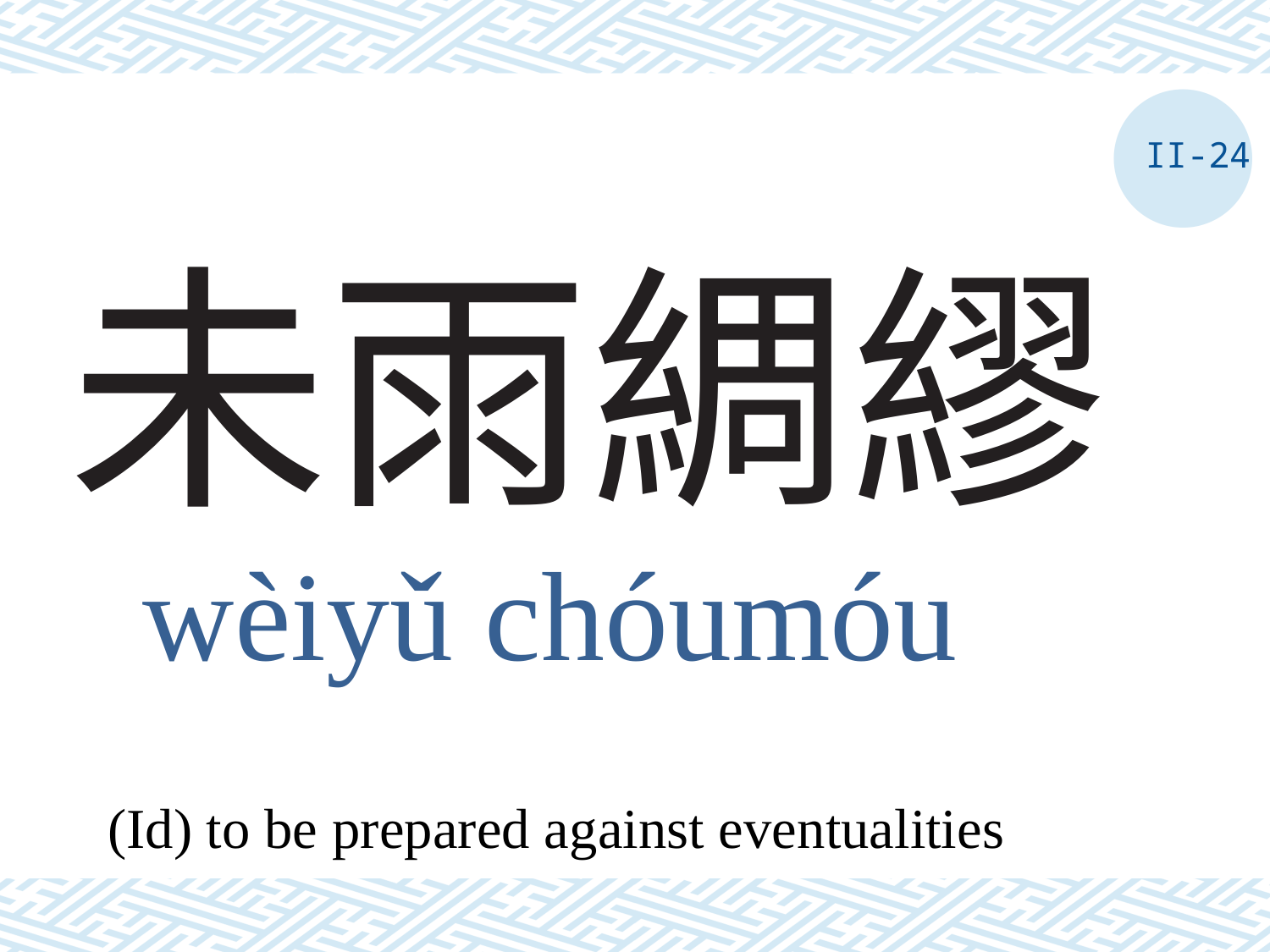

II-24

# 未雨綢繆
wèiyǔ chóumóu
(Id) to be prepared against eventualities